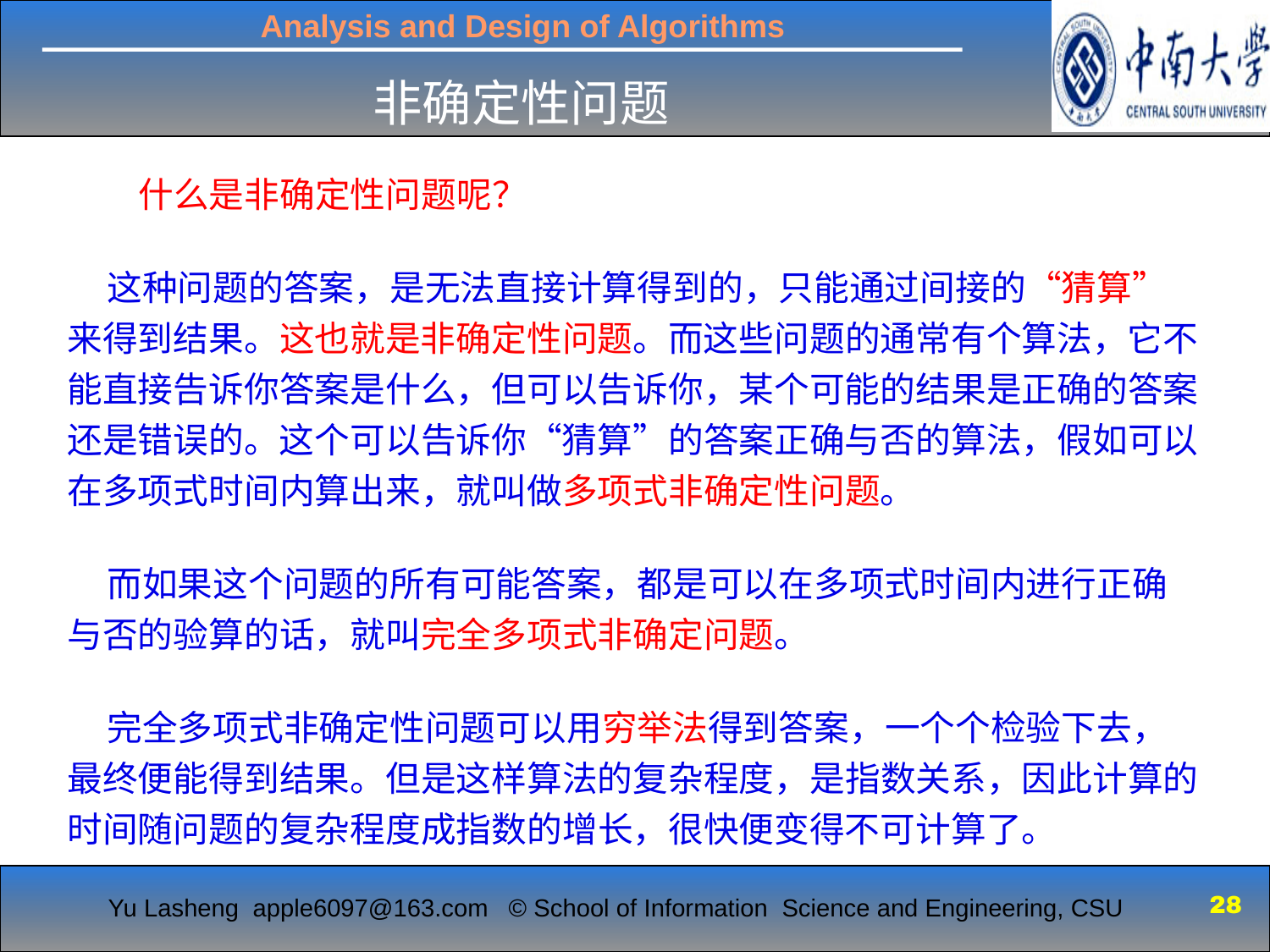

非确定性问题
        什么是非确定性问题呢？

    这种问题的答案，是无法直接计算得到的，只能通过间接的“猜算”来得到结果。这也就是非确定性问题。而这些问题的通常有个算法，它不能直接告诉你答案是什么，但可以告诉你，某个可能的结果是正确的答案还是错误的。这个可以告诉你“猜算”的答案正确与否的算法，假如可以在多项式时间内算出来，就叫做多项式非确定性问题。

    而如果这个问题的所有可能答案，都是可以在多项式时间内进行正确与否的验算的话，就叫完全多项式非确定问题。

    完全多项式非确定性问题可以用穷举法得到答案，一个个检验下去，最终便能得到结果。但是这样算法的复杂程度，是指数关系，因此计算的时间随问题的复杂程度成指数的增长，很快便变得不可计算了。
28